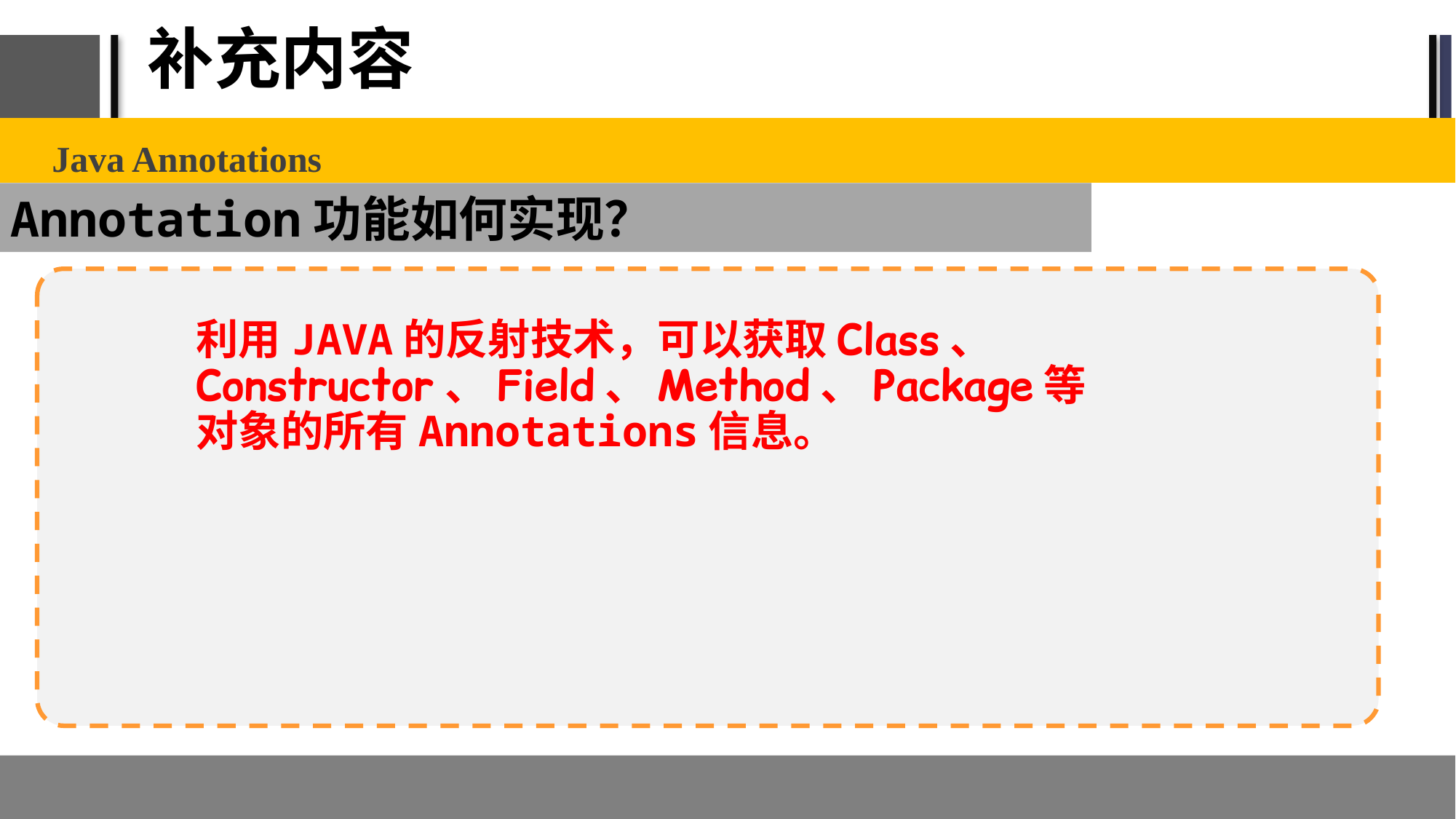

# 补充内容

Java Annotations
Annotation功能如何实现？

利用JAVA的反射技术，可以获取Class、 Constructor、Field、Method、Package等对象的所有Annotations信息。